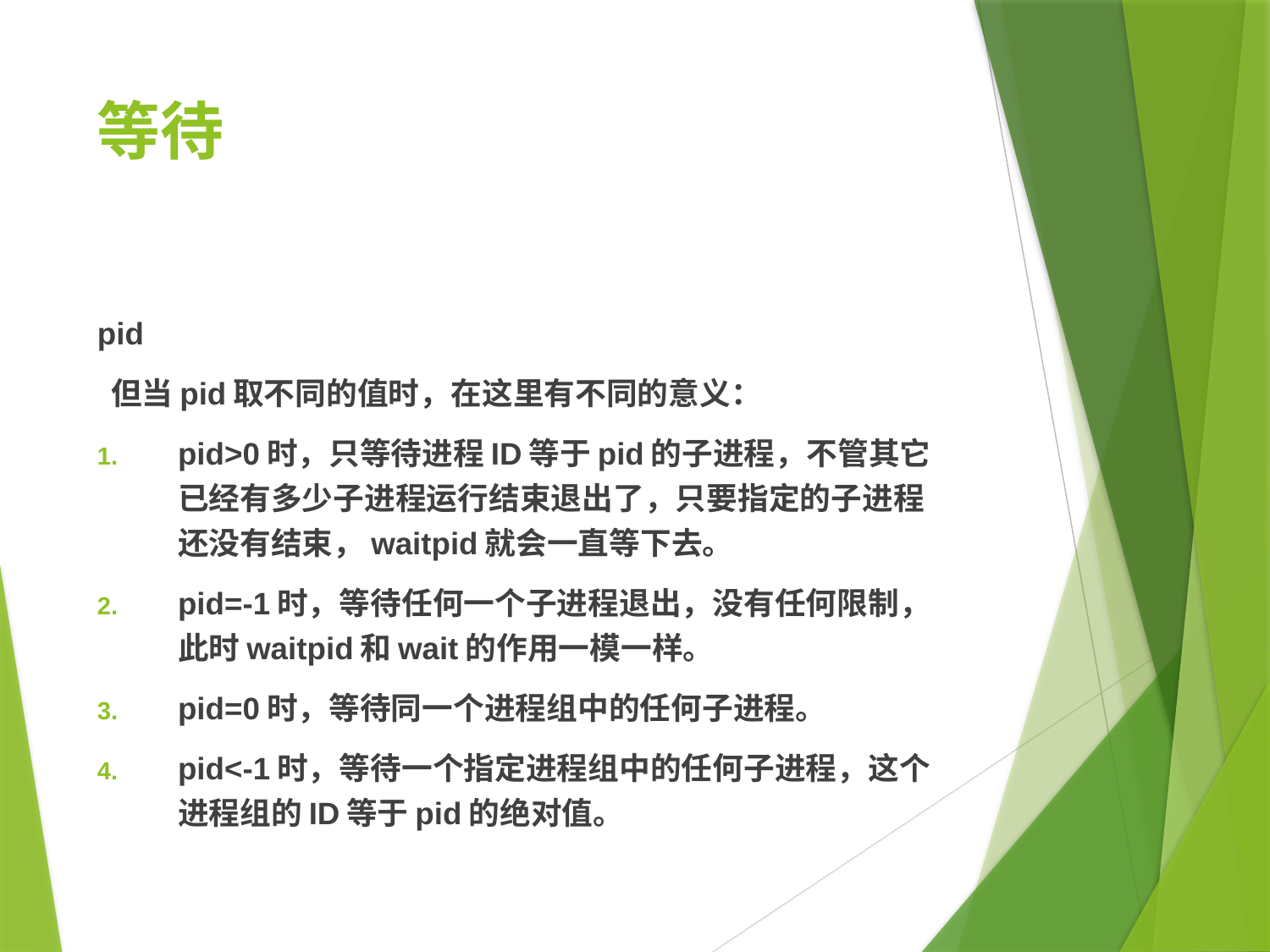

# 等待
pid
 但当pid取不同的值时，在这里有不同的意义：
pid>0时，只等待进程ID等于pid的子进程，不管其它已经有多少子进程运行结束退出了，只要指定的子进程还没有结束，waitpid就会一直等下去。
pid=-1时，等待任何一个子进程退出，没有任何限制，此时waitpid和wait的作用一模一样。
pid=0时，等待同一个进程组中的任何子进程。
pid<-1时，等待一个指定进程组中的任何子进程，这个进程组的ID等于pid的绝对值。